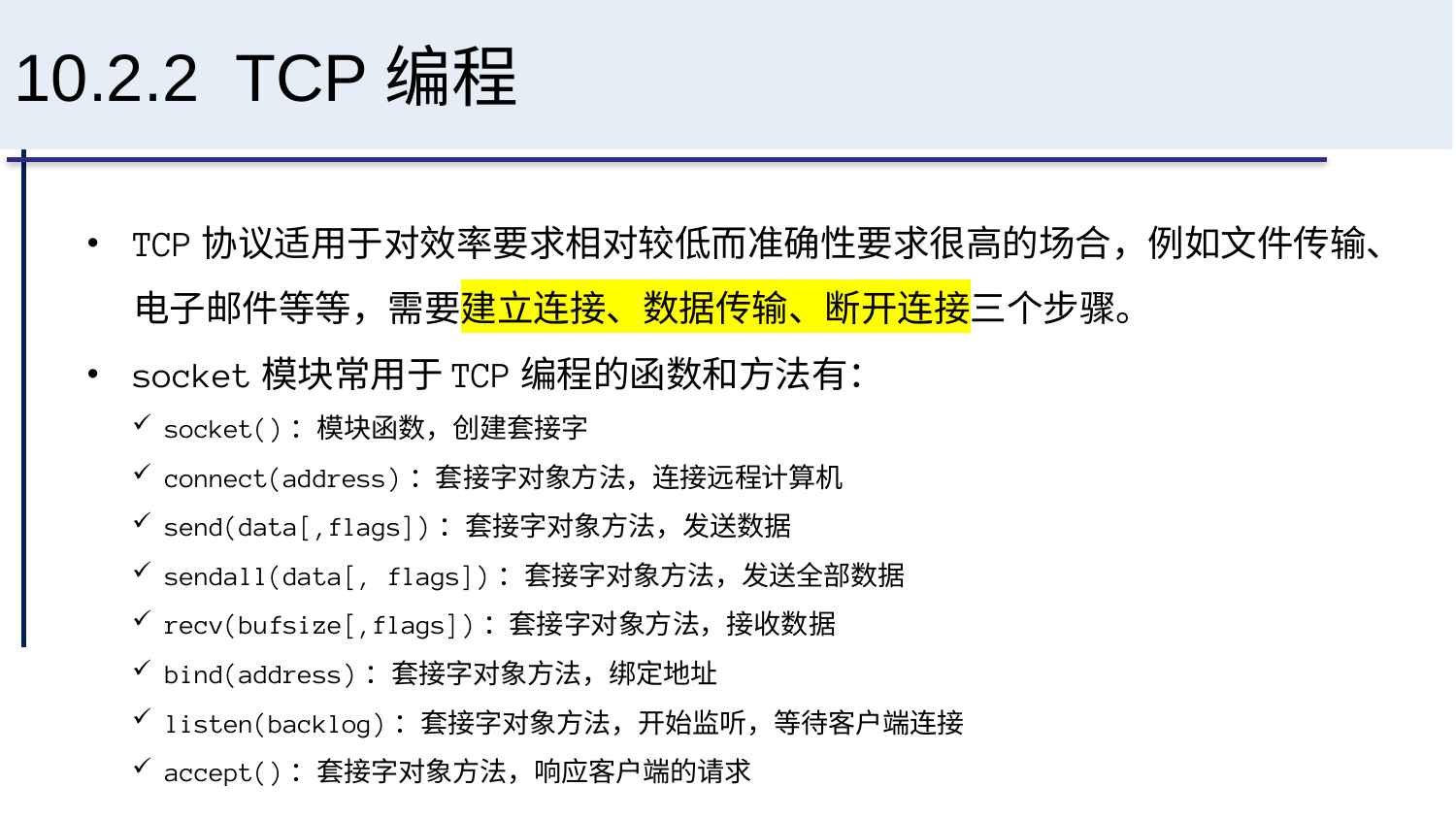

# 10.2.2  TCP编程
TCP协议适用于对效率要求相对较低而准确性要求很高的场合，例如文件传输、电子邮件等等，需要建立连接、数据传输、断开连接三个步骤。
socket模块常用于TCP编程的函数和方法有：
socket()：模块函数，创建套接字
connect(address)：套接字对象方法，连接远程计算机
send(data[,flags])：套接字对象方法，发送数据
sendall(data[, flags])：套接字对象方法，发送全部数据
recv(bufsize[,flags])：套接字对象方法，接收数据
bind(address)：套接字对象方法，绑定地址
listen(backlog)：套接字对象方法，开始监听，等待客户端连接
accept()：套接字对象方法，响应客户端的请求